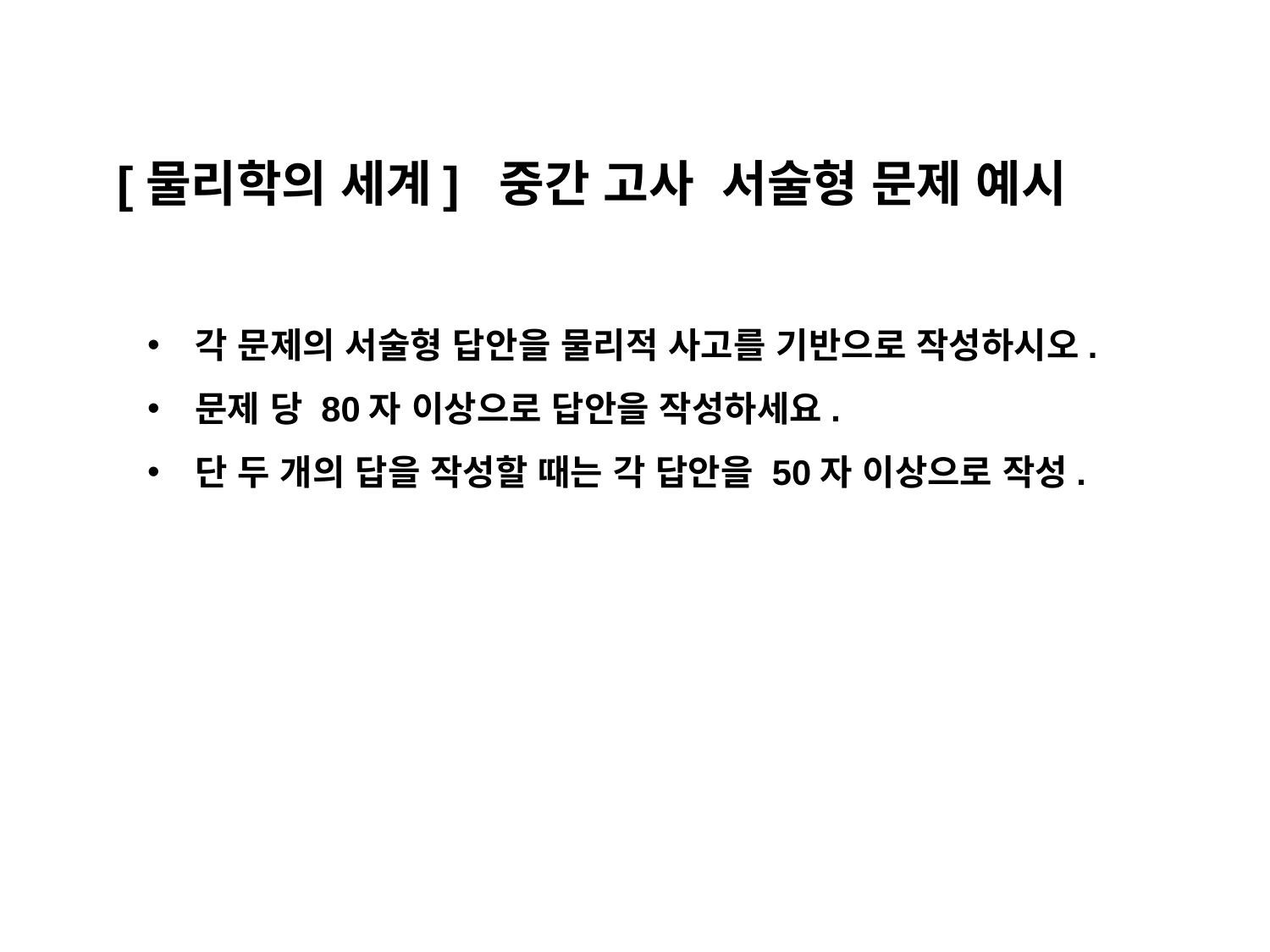

[물리학의 세계]  중간 고사  서술형 문제 예시
각 문제의 서술형 답안을 물리적 사고를 기반으로 작성하시오.
문제 당 80자 이상으로 답안을 작성하세요.
단 두 개의 답을 작성할 때는 각 답안을 50자 이상으로 작성.